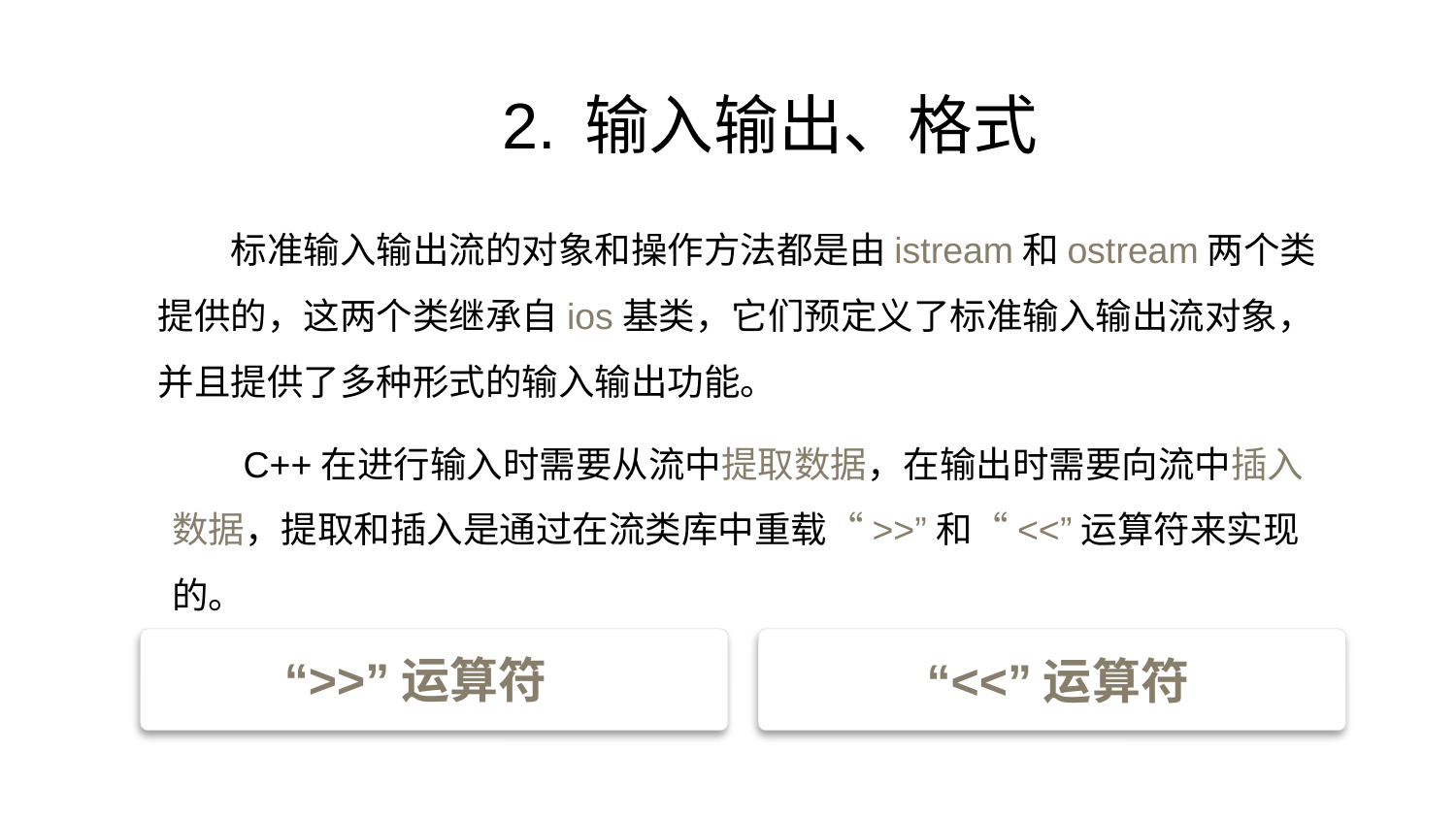

输入输出、格式
       标准输入输出流的对象和操作方法都是由istream和ostream两个类提供的，这两个类继承自ios基类，它们预定义了标准输入输出流对象，并且提供了多种形式的输入输出功能。
       C++在进行输入时需要从流中提取数据，在输出时需要向流中插入数据，提取和插入是通过在流类库中重载“>>”和“<<”运算符来实现的。

“>>”运算符
“<<”运算符